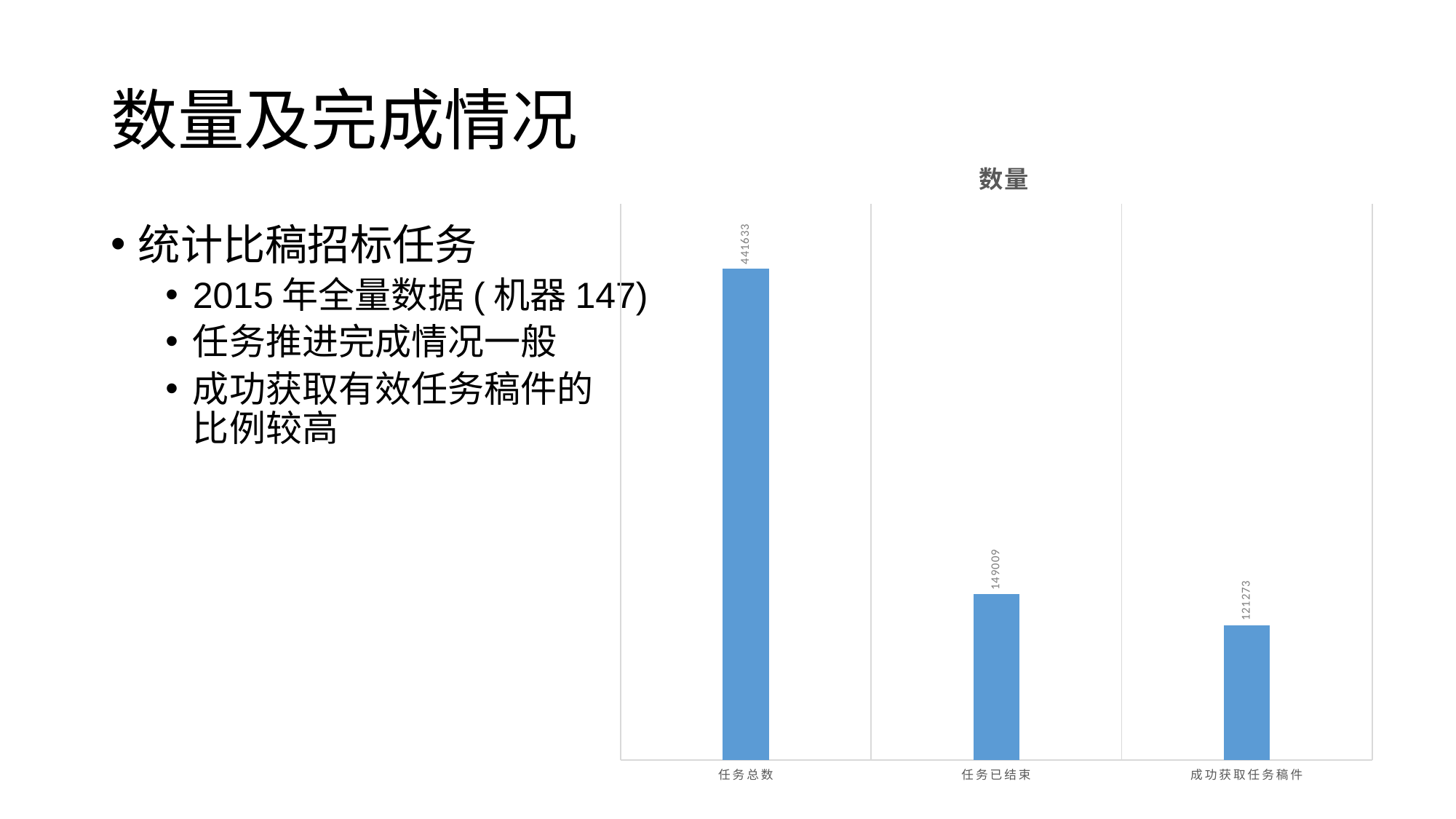

# 数量及完成情况

### Chart:

| Category | 数量 |
|---|---|
| 任务总数 | 441633.0 |
| 任务已结束 | 149009.0 |
| 成功获取任务稿件 | 121273.0 |
统计比稿招标任务
2015年全量数据(机器147)
任务推进完成情况一般
成功获取有效任务稿件的
比例较高